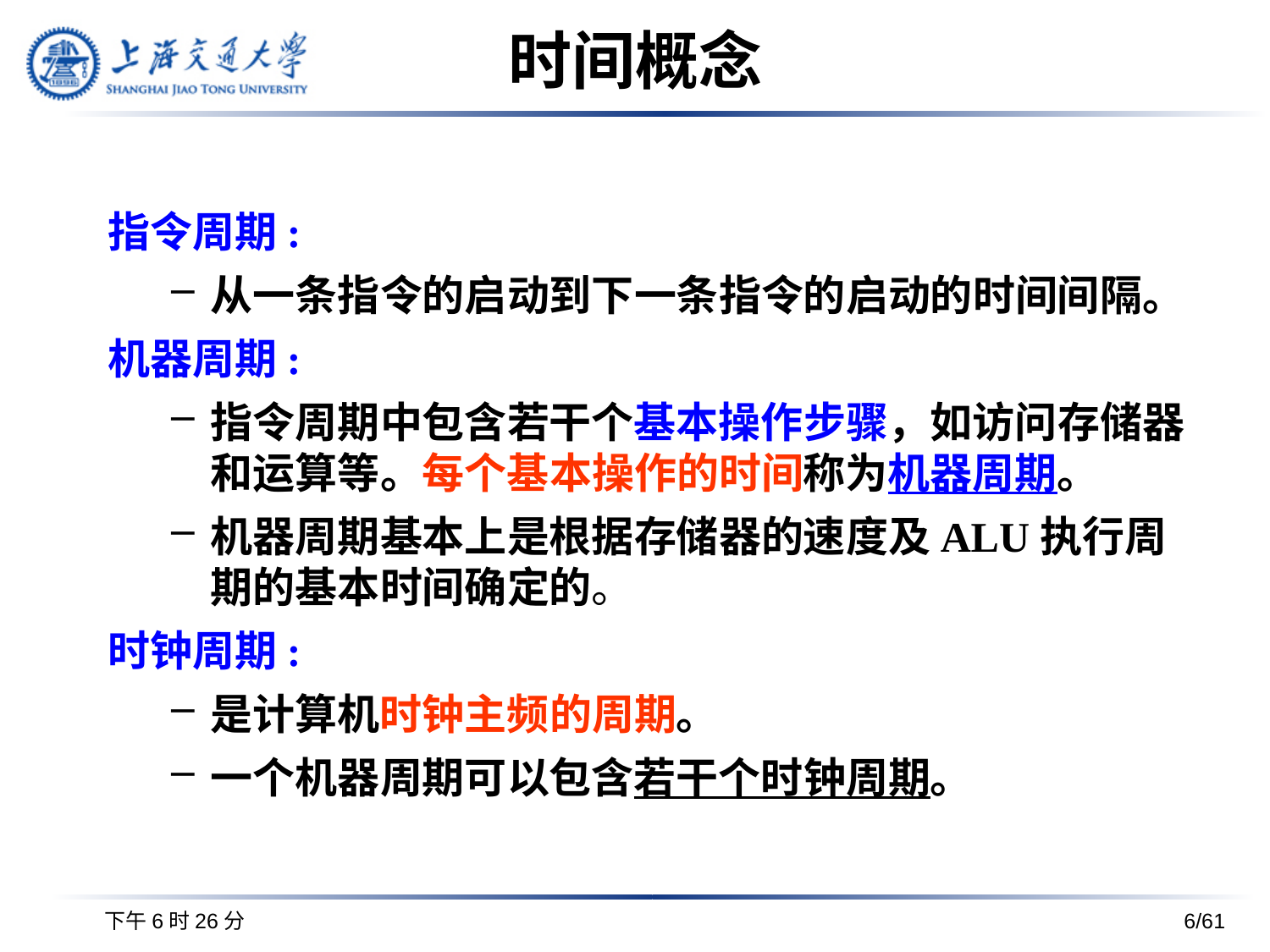

# 时间概念
指令周期:
从一条指令的启动到下一条指令的启动的时间间隔。
机器周期:
指令周期中包含若干个基本操作步骤，如访问存储器和运算等。每个基本操作的时间称为机器周期。
机器周期基本上是根据存储器的速度及ALU执行周期的基本时间确定的。
时钟周期:
是计算机时钟主频的周期。
一个机器周期可以包含若干个时钟周期。
下午6时26分
6/61